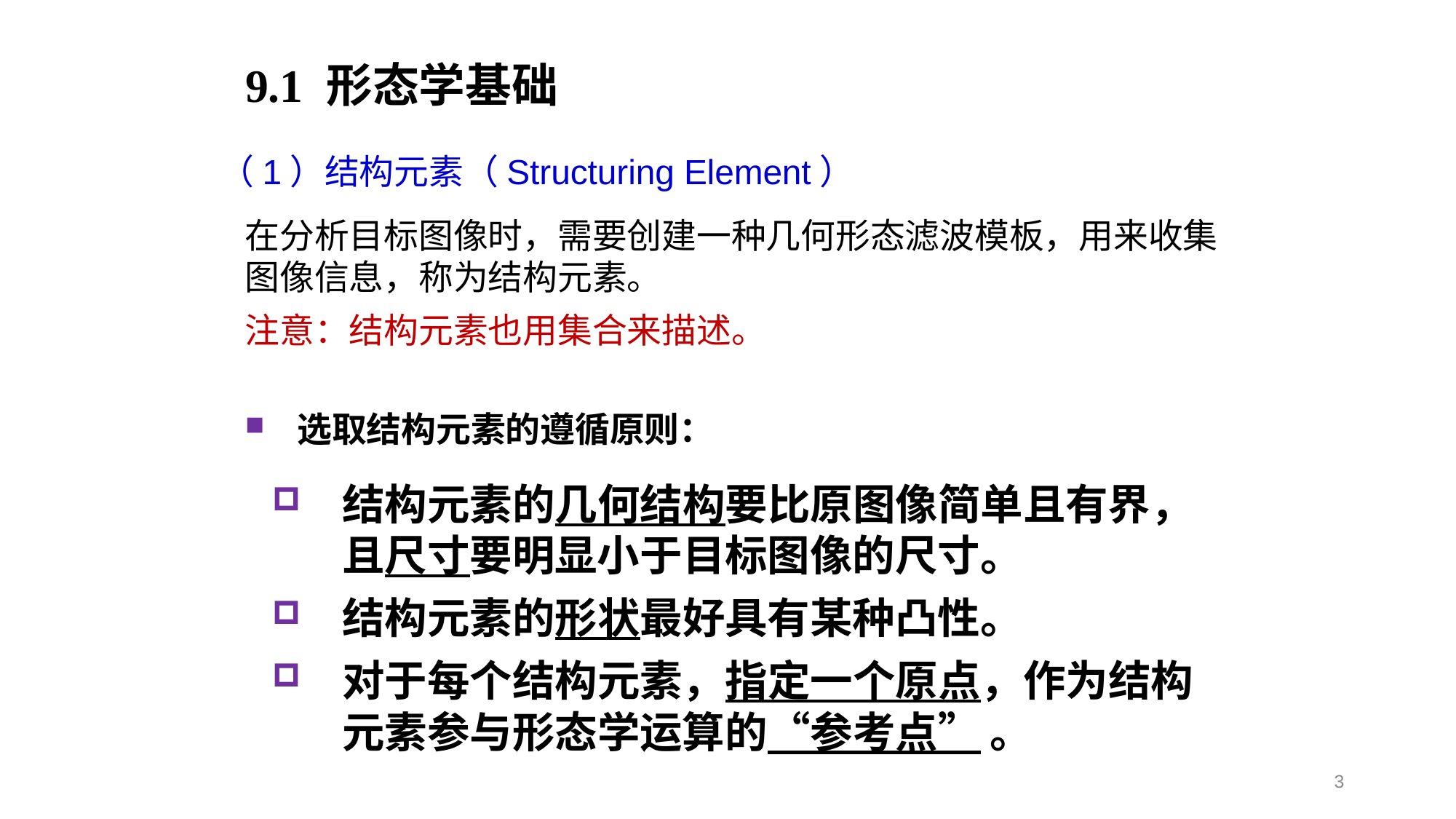

9.1 形态学基础
（1）结构元素（Structuring Element）
在分析目标图像时，需要创建一种几何形态滤波模板，用来收集图像信息，称为结构元素。
注意：结构元素也用集合来描述。
选取结构元素的遵循原则：
结构元素的几何结构要比原图像简单且有界，且尺寸要明显小于目标图像的尺寸。
结构元素的形状最好具有某种凸性。
对于每个结构元素，指定一个原点，作为结构元素参与形态学运算的“参考点” 。
3